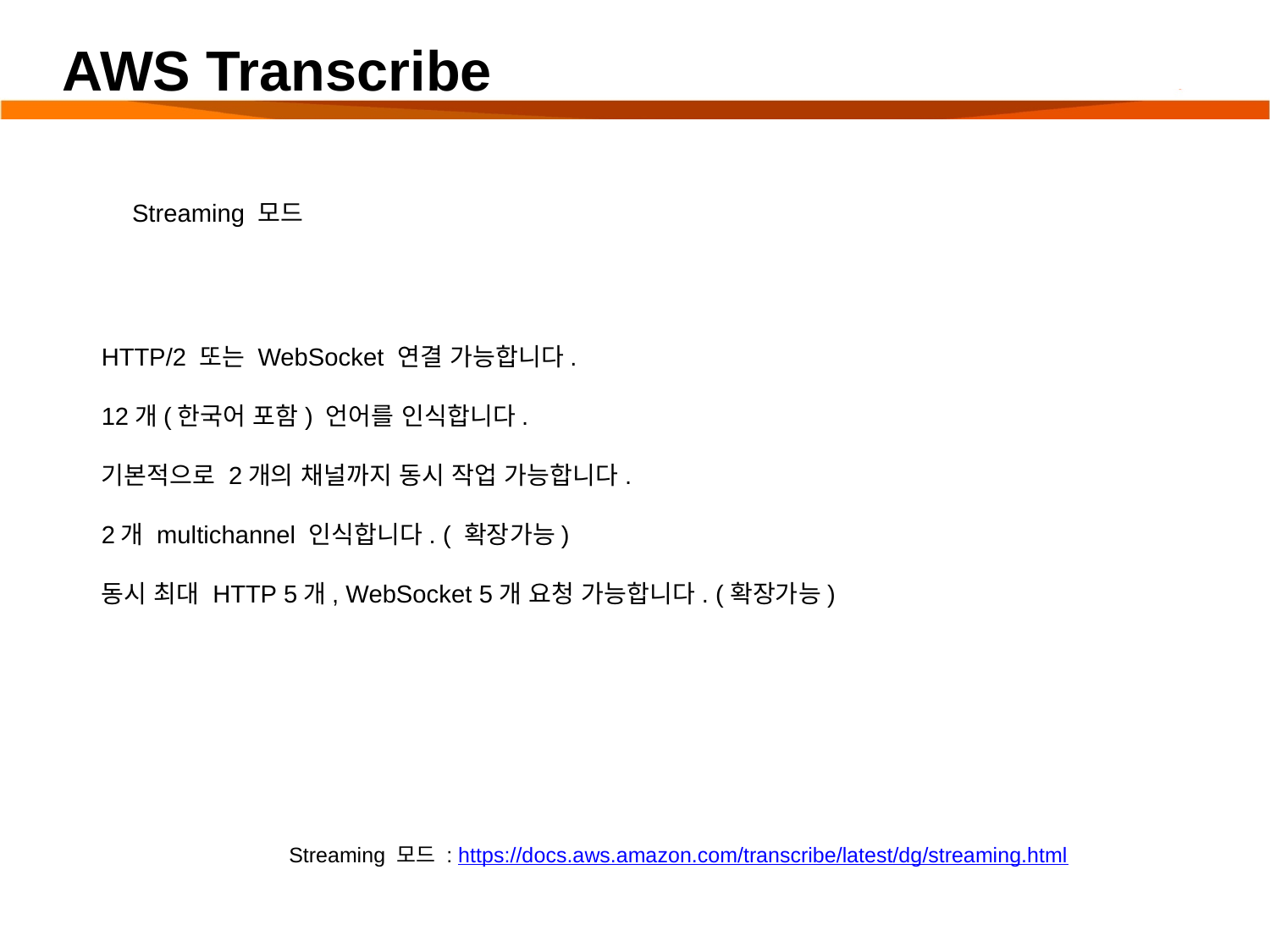

# AWS Transcribe
Streaming 모드
HTTP/2 또는 WebSocket 연결 가능합니다.

12개(한국어 포함) 언어를 인식합니다.

기본적으로 2개의 채널까지 동시 작업 가능합니다.

2개 multichannel 인식합니다. ( 확장가능)

동시 최대 HTTP 5개, WebSocket 5개 요청 가능합니다. (확장가능)

Streaming 모드 : https://docs.aws.amazon.com/transcribe/latest/dg/streaming.html